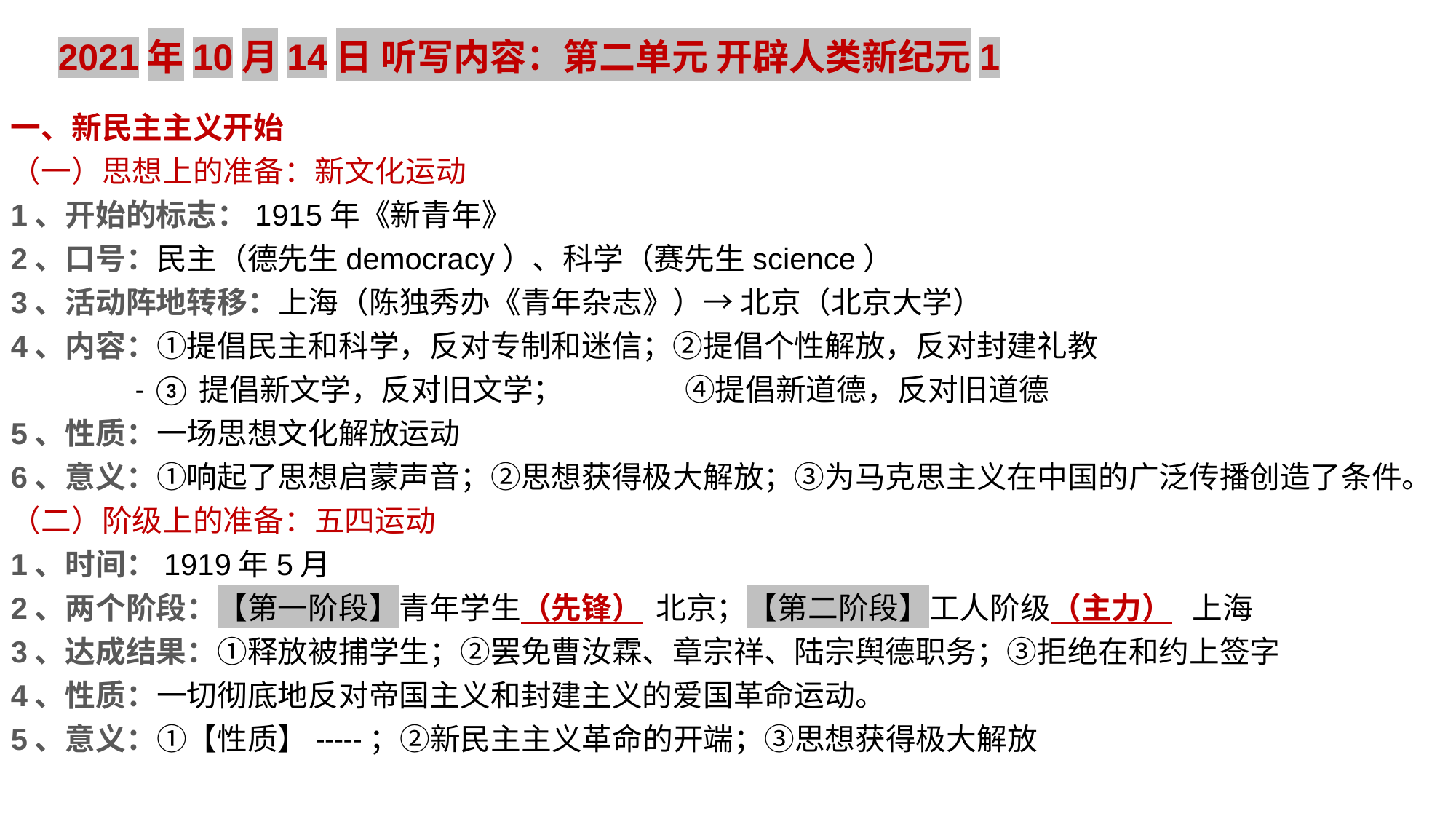

2021年10月14日 听写内容：第二单元 开辟人类新纪元1
一、新民主主义开始
（一）思想上的准备：新文化运动
1、开始的标志：1915年《新青年》
2、口号：民主（德先生democracy）、科学（赛先生science）
3、活动阵地转移：上海（陈独秀办《青年杂志》）→ 北京（北京大学）
4、内容：①提倡民主和科学，反对专制和迷信；②提倡个性解放，反对封建礼教
                  - ③提倡新文学，反对旧文学；                  ④提倡新道德，反对旧道德
5、性质：一场思想文化解放运动
6、意义：①响起了思想启蒙声音；②思想获得极大解放；③为马克思主义在中国的广泛传播创造了条件。
（二）阶级上的准备：五四运动
1、时间：1919年5月
2、两个阶段：【第一阶段】青年学生（先锋）  北京；【第二阶段】工人阶级（主力）   上海
3、达成结果：①释放被捕学生；②罢免曹汝霖、章宗祥、陆宗舆德职务；③拒绝在和约上签字
4、性质：一切彻底地反对帝国主义和封建主义的爱国革命运动。
5、意义：①【性质】-----；②新民主主义革命的开端；③思想获得极大解放